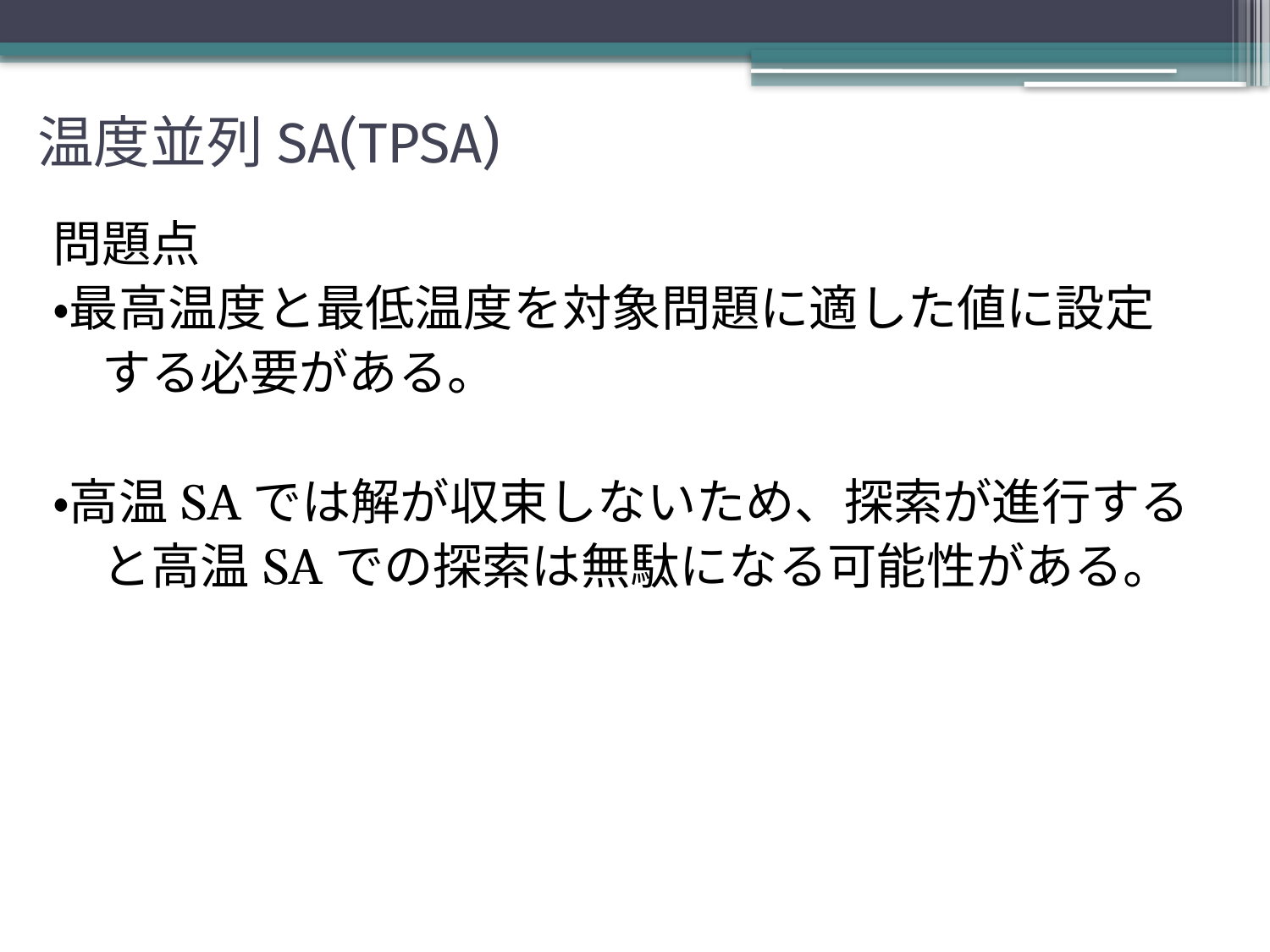

# 温度並列SA(TPSA)
問題点
・最高温度と最低温度を対象問題に適した値に設定
　する必要がある。

・高温SAでは解が収束しないため、探索が進行する
　と高温SAでの探索は無駄になる可能性がある。